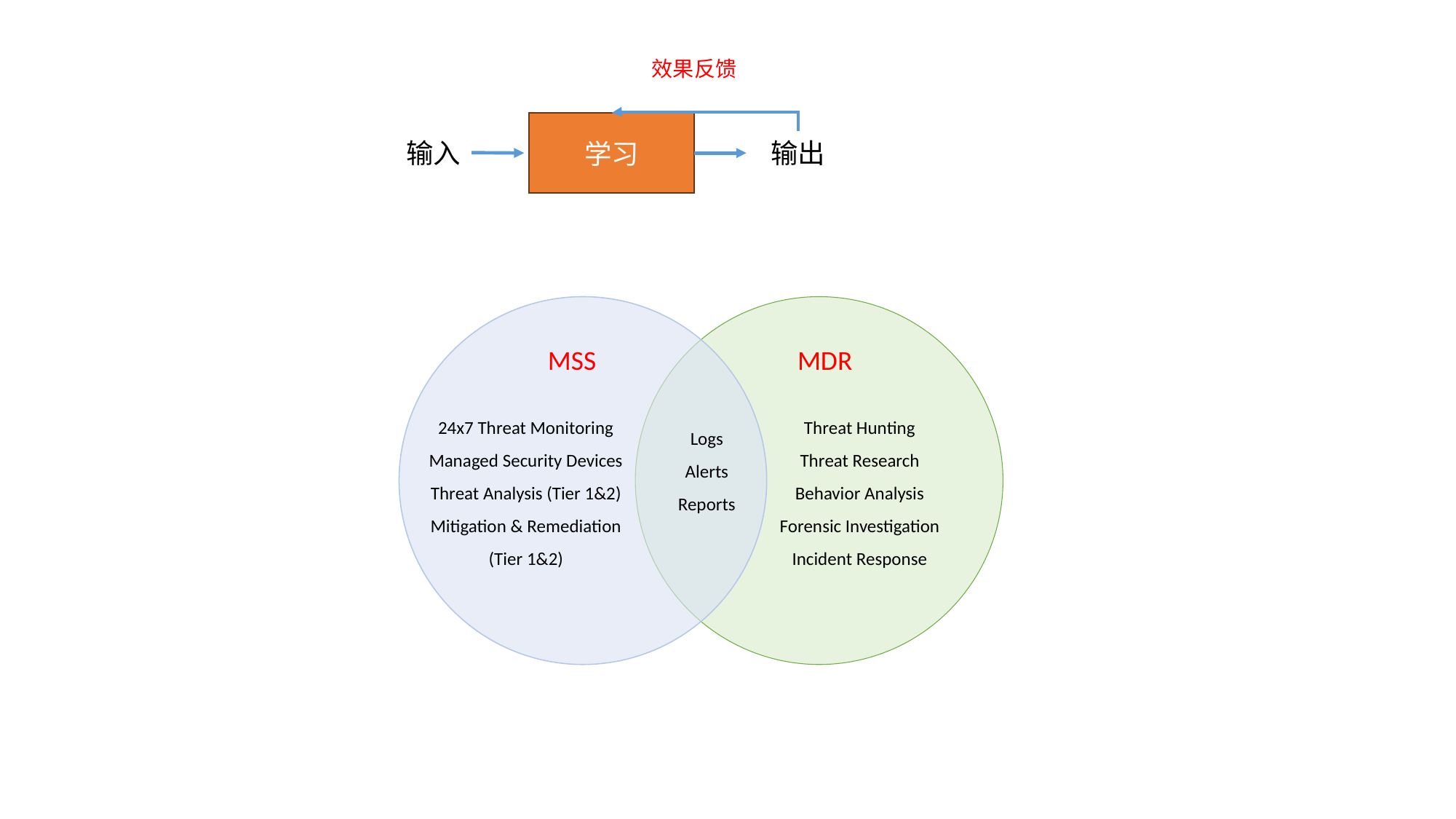

效果反馈
学习
输入
输出

MSS
MDR
24x7 Threat Monitoring
Managed Security Devices
Threat Analysis (Tier 1&2)
Mitigation & Remediation
(Tier 1&2)
Threat Hunting
Threat Research
Behavior Analysis
Forensic Investigation
Incident Response
Logs
Alerts
Reports